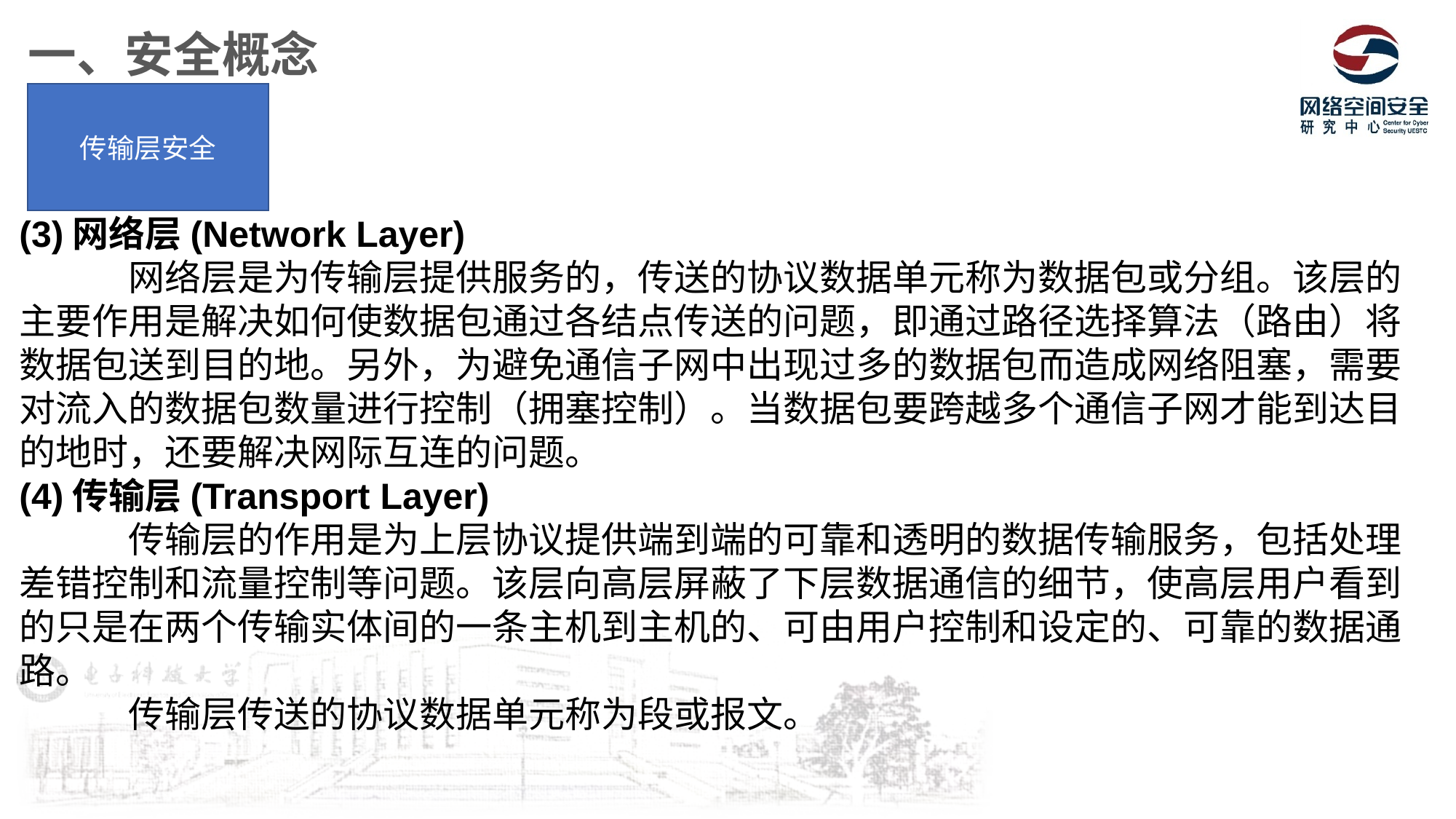

一、安全概念
传输层安全
(3)网络层(Network Layer)
	网络层是为传输层提供服务的，传送的协议数据单元称为数据包或分组。该层的主要作用是解决如何使数据包通过各结点传送的问题，即通过路径选择算法（路由）将数据包送到目的地。另外，为避免通信子网中出现过多的数据包而造成网络阻塞，需要对流入的数据包数量进行控制（拥塞控制）。当数据包要跨越多个通信子网才能到达目的地时，还要解决网际互连的问题。
(4)传输层(Transport Layer)
	传输层的作用是为上层协议提供端到端的可靠和透明的数据传输服务，包括处理差错控制和流量控制等问题。该层向高层屏蔽了下层数据通信的细节，使高层用户看到的只是在两个传输实体间的一条主机到主机的、可由用户控制和设定的、可靠的数据通路。
	传输层传送的协议数据单元称为段或报文。